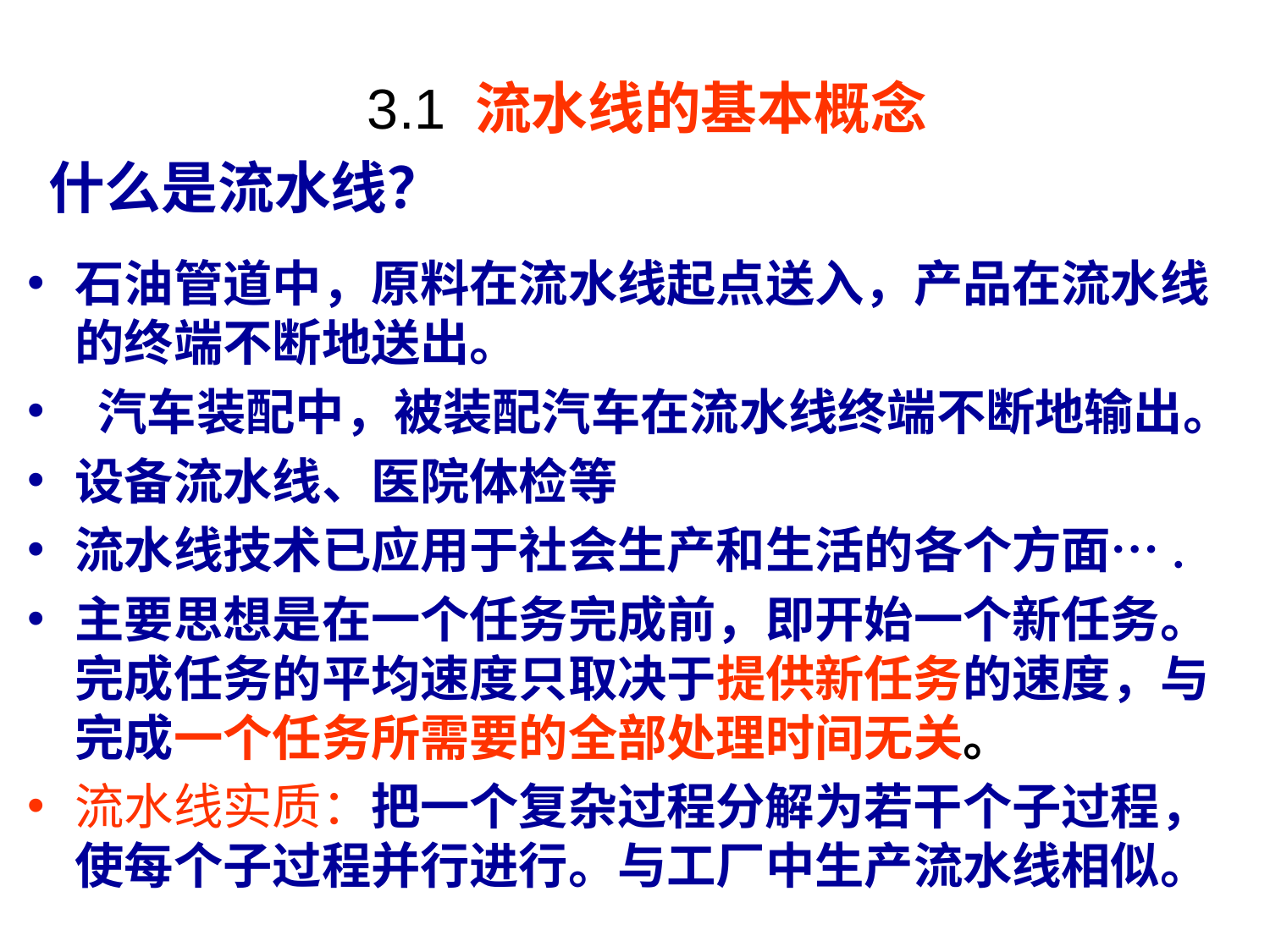

3.1 流水线的基本概念
  什么是流水线？
石油管道中，原料在流水线起点送入，产品在流水线的终端不断地送出。
 汽车装配中，被装配汽车在流水线终端不断地输出。
设备流水线、医院体检等
流水线技术已应用于社会生产和生活的各个方面….
主要思想是在一个任务完成前，即开始一个新任务。 完成任务的平均速度只取决于提供新任务的速度，与完成一个任务所需要的全部处理时间无关。
流水线实质：把一个复杂过程分解为若干个子过程，使每个子过程并行进行。与工厂中生产流水线相似。